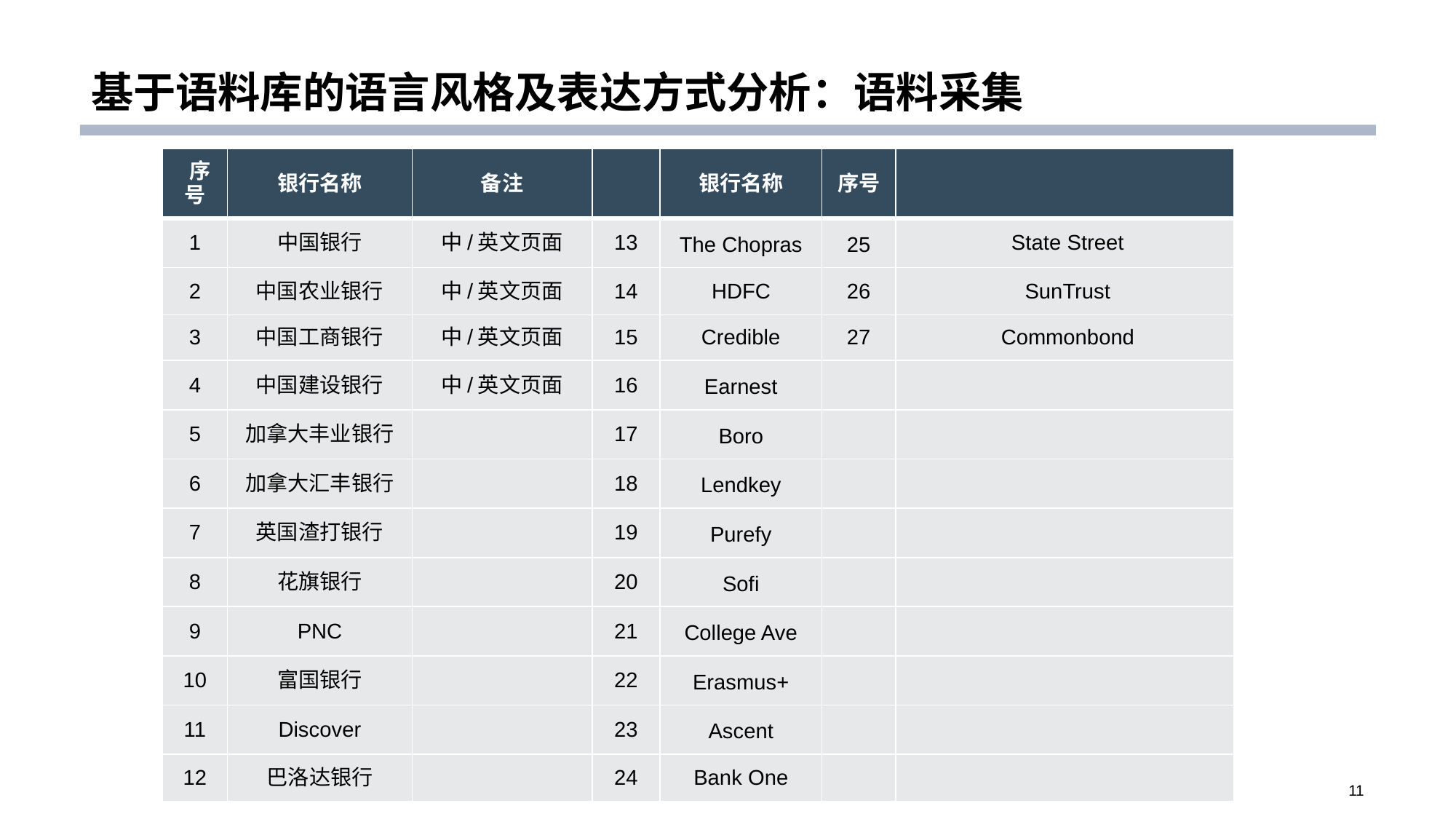

# 基于语料库的语言风格及表达方式分析：语料采集
| 序号 | 银行名称 | 备注 |  | 银行名称 | 序号 |  |
| --- | --- | --- | --- | --- | --- | --- |
| 1 | 中国银行 | 中/英文页面 | 13 | The Chopras | 25 | State Street |
| 2 | 中国农业银行 | 中/英文页面 | 14 | HDFC | 26 | SunTrust |
| 3 | 中国工商银行 | 中/英文页面 | 15 | Credible | 27 | Commonbond |
| 4 | 中国建设银行 | 中/英文页面 | 16 | Earnest |  |  |
| 5 | 加拿大丰业银行 |  | 17 | Boro |  |  |
| 6 | 加拿大汇丰银行 |  | 18 | Lendkey |  |  |
| 7 | 英国渣打银行 |  | 19 | Purefy |  |  |
| 8 | 花旗银行 |  | 20 | Sofi |  |  |
| 9 | PNC |  | 21 | College Ave |  |  |
| 10 | 富国银行 |  | 22 | Erasmus+ |  |  |
| 11 | Discover |  | 23 | Ascent |  |  |
| 12 | 巴洛达银行 |  | 24 | Bank One |  |  |
11